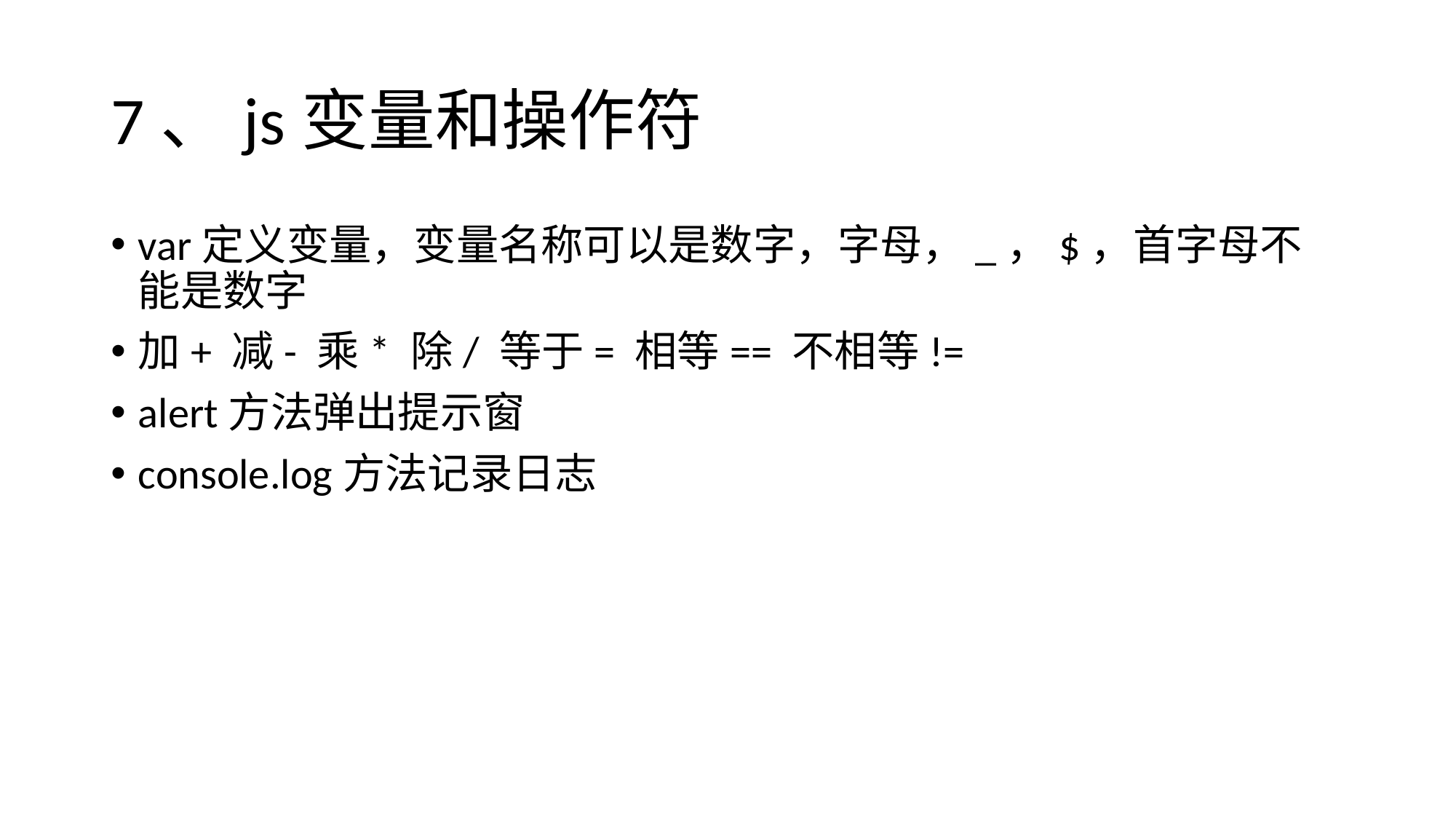

# 7、js变量和操作符
var定义变量，变量名称可以是数字，字母，_，$，首字母不能是数字
加+ 减- 乘* 除/ 等于= 相等== 不相等!=
alert方法弹出提示窗
console.log方法记录日志